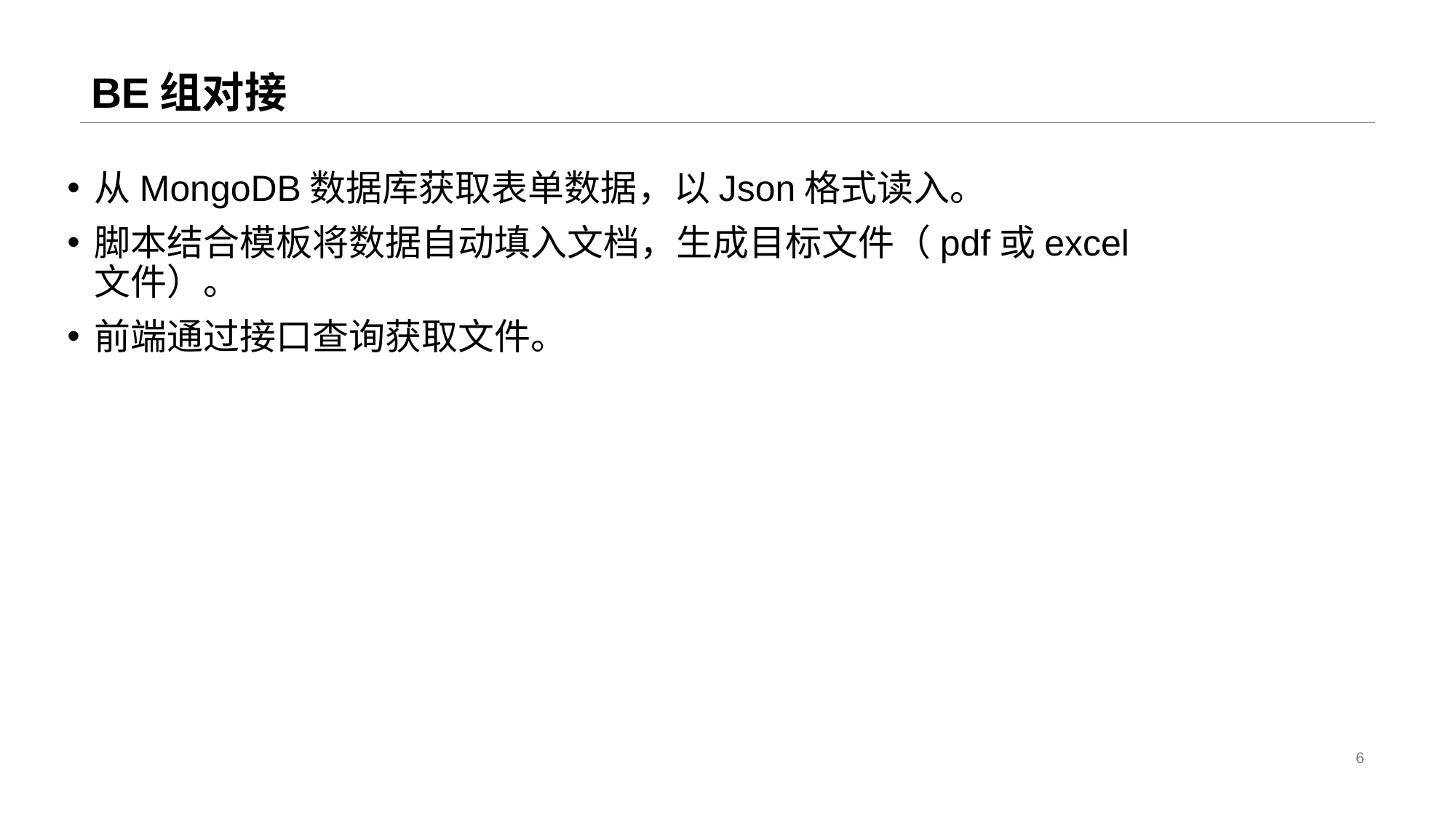

# BE组对接
从MongoDB数据库获取表单数据，以Json格式读入。
脚本结合模板将数据自动填入文档，生成目标文件（pdf或excel文件）。
前端通过接口查询获取文件。
6